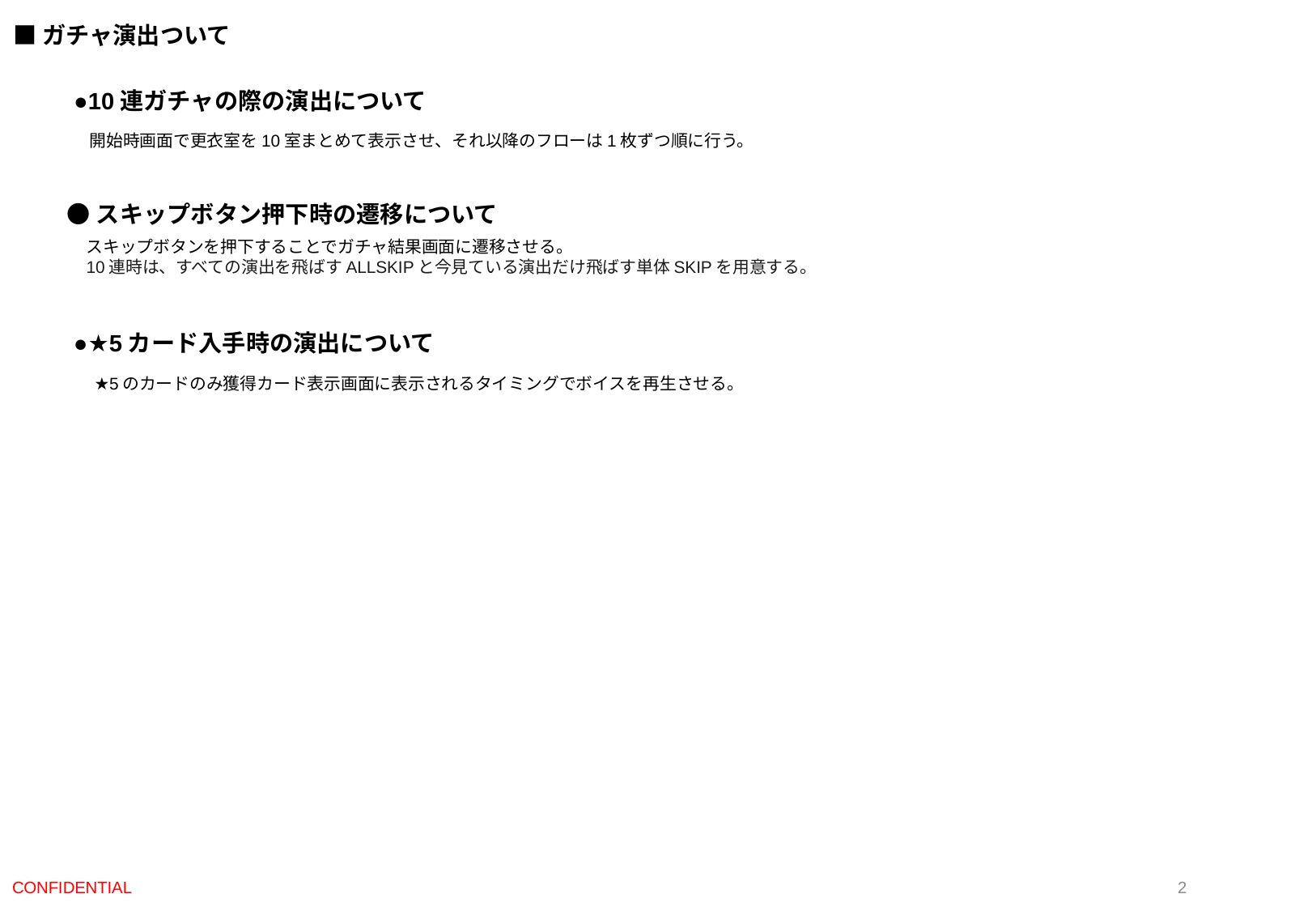

■ガチャ演出ついて
●10連ガチャの際の演出について
開始時画面で更衣室を10室まとめて表示させ、それ以降のフローは1枚ずつ順に行う。

●スキップボタン押下時の遷移について
スキップボタンを押下することでガチャ結果画面に遷移させる。
10連時は、すべての演出を飛ばすALLSKIPと今見ている演出だけ飛ばす単体SKIPを用意する。
●★5カード入手時の演出について
★5のカードのみ獲得カード表示画面​に表示されるタイミングでボイスを再生させる。
2
CONFIDENTIAL